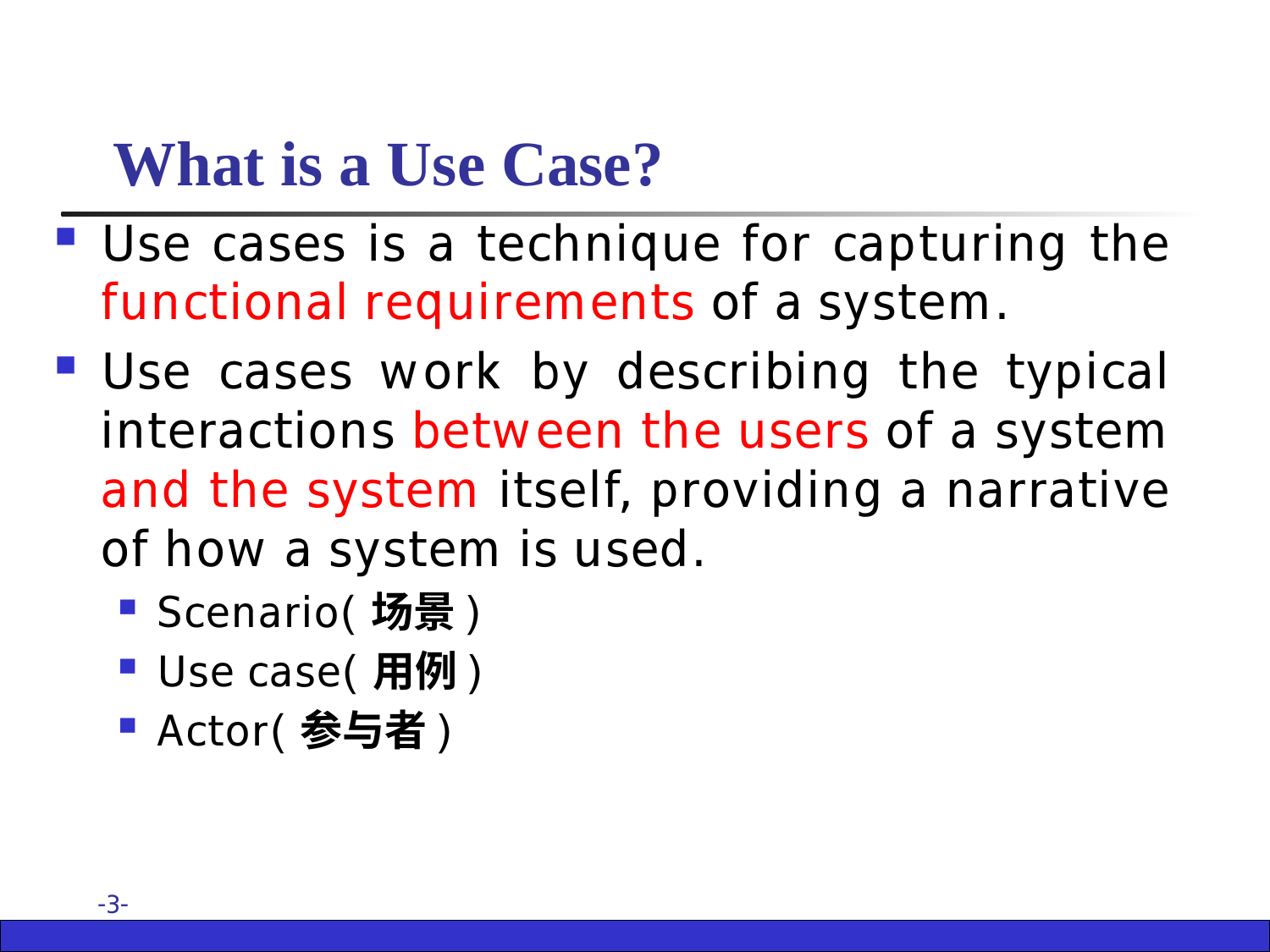

# What is a Use Case?
Use cases is a technique for capturing the functional requirements of a system.
Use cases work by describing the typical interactions between the users of a system and the system itself, providing a narrative of how a system is used.
Scenario(场景)
Use case(用例)
Actor(参与者)
-3-